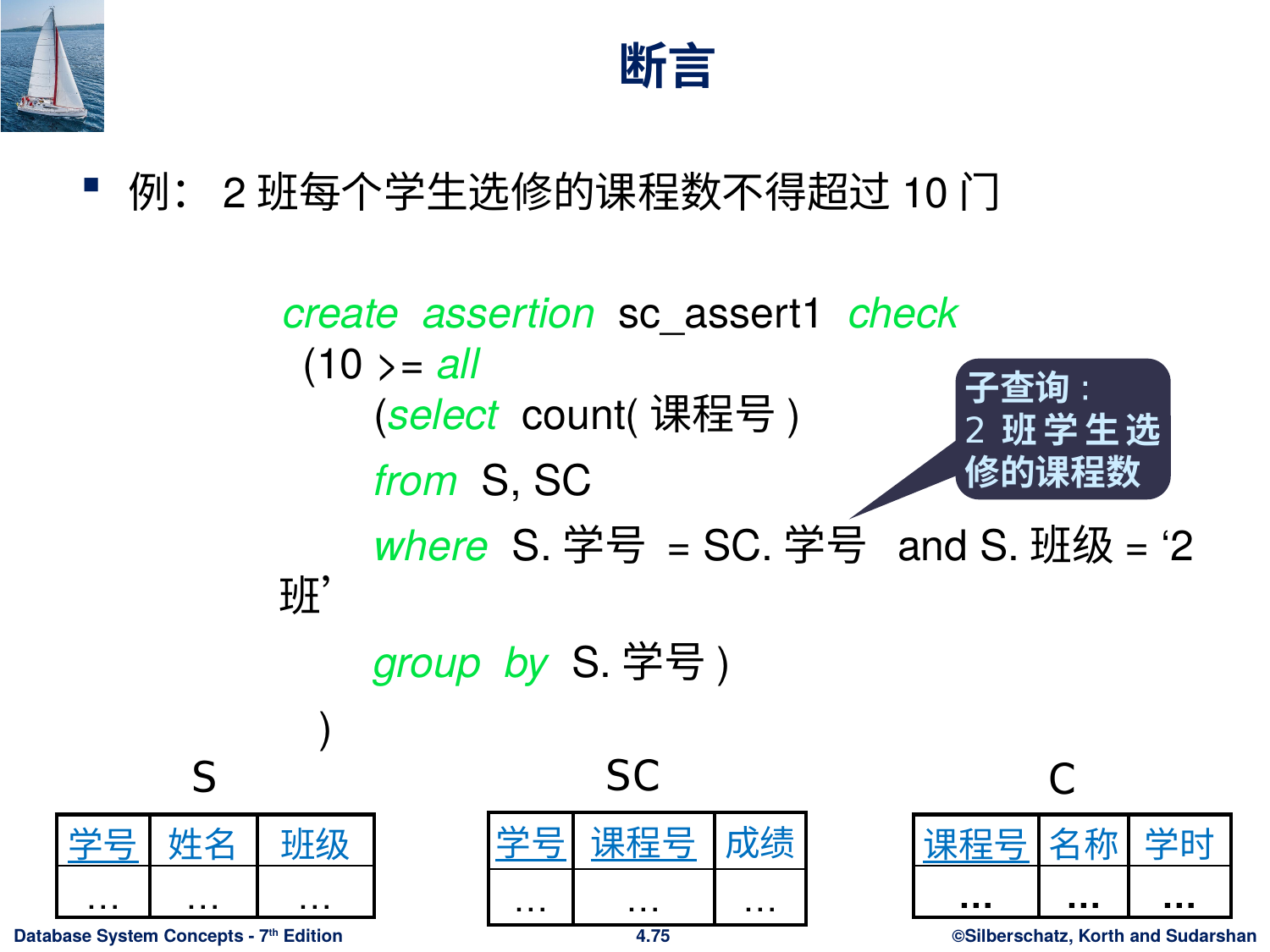

# 断言
例：2班每个学生选修的课程数不得超过10门

   create  assertion  sc_assert1  check
  (10 >= all
        (select  count(课程号)
	        from  S, SC
	        where  S.学号 = SC.学号  and S.班级= ‘2班’
	        group  by  S.学号)
      )

子查询:
2班学生选修的课程数
SC
S
C
| 学号 | 课程号 | 成绩 |
| --- | --- | --- |
| … | … | … |
| 学号 | 姓名 | 班级 |
| --- | --- | --- |
| … | … | … |
| 课程号 | 名称 | 学时 |
| --- | --- | --- |
| … | … | … |